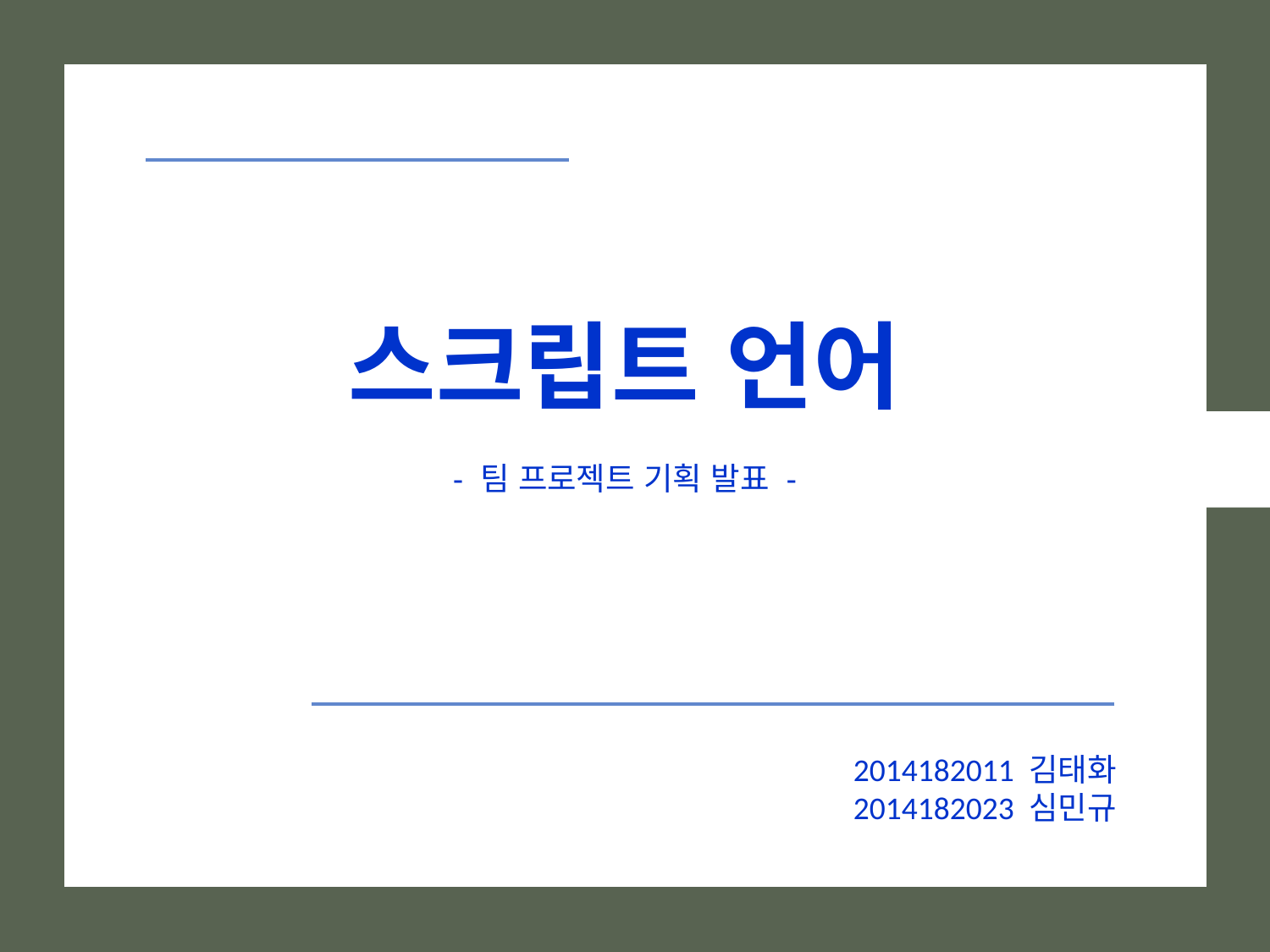

스크립트 언어

- 팀 프로젝트 기획 발표 -

2014182011 김태화
2014182023 심민규